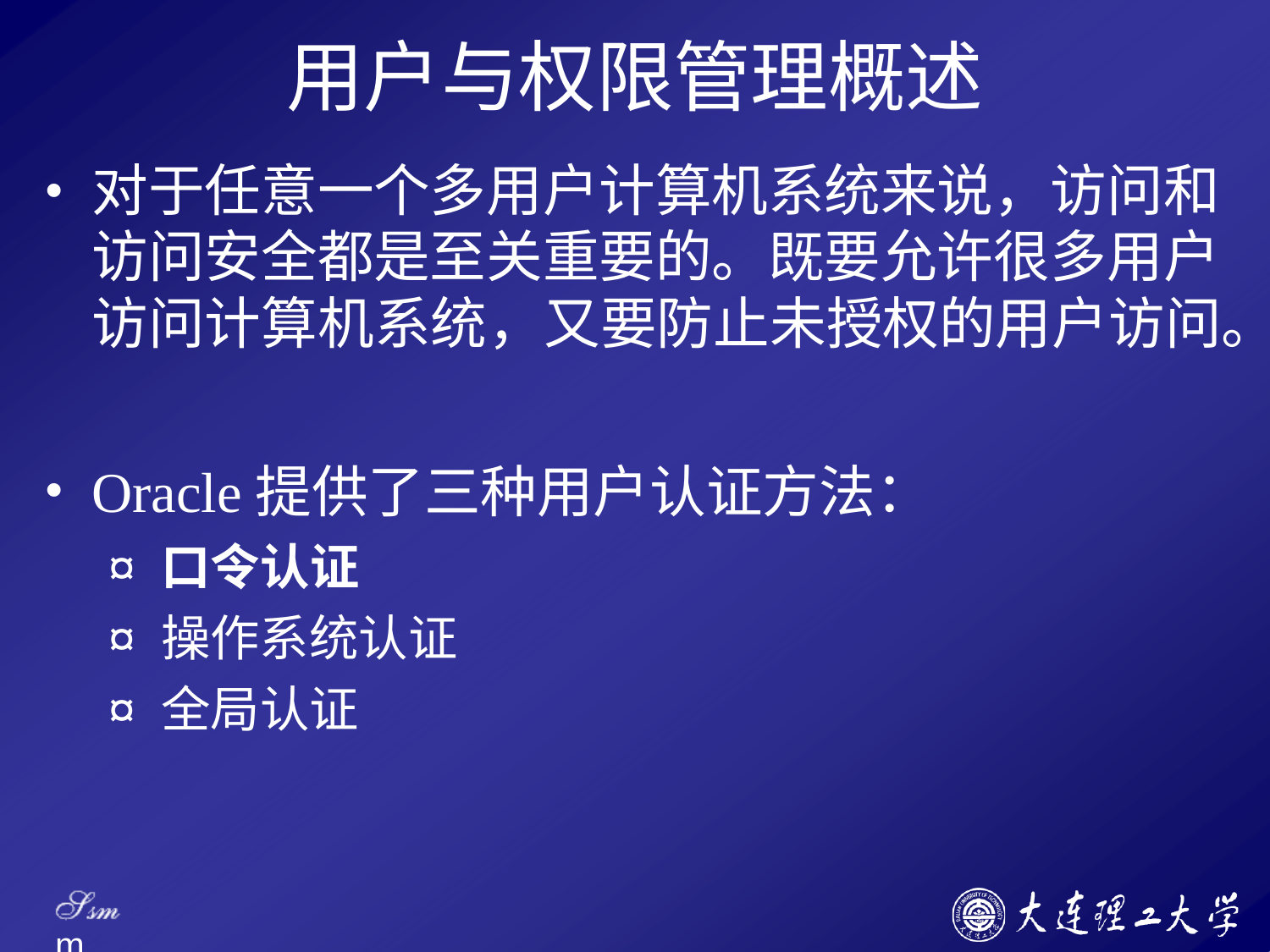

# 用户与权限管理概述
对于任意一个多用户计算机系统来说，访问和 访问安全都是至关重要的。既要允许很多用户 访问计算机系统，又要防止未授权的用户访问。

Oracle提供了三种用户认证方法：
¤ 口令认证
¤ 操作系统认证
¤ 全局认证

Ssm